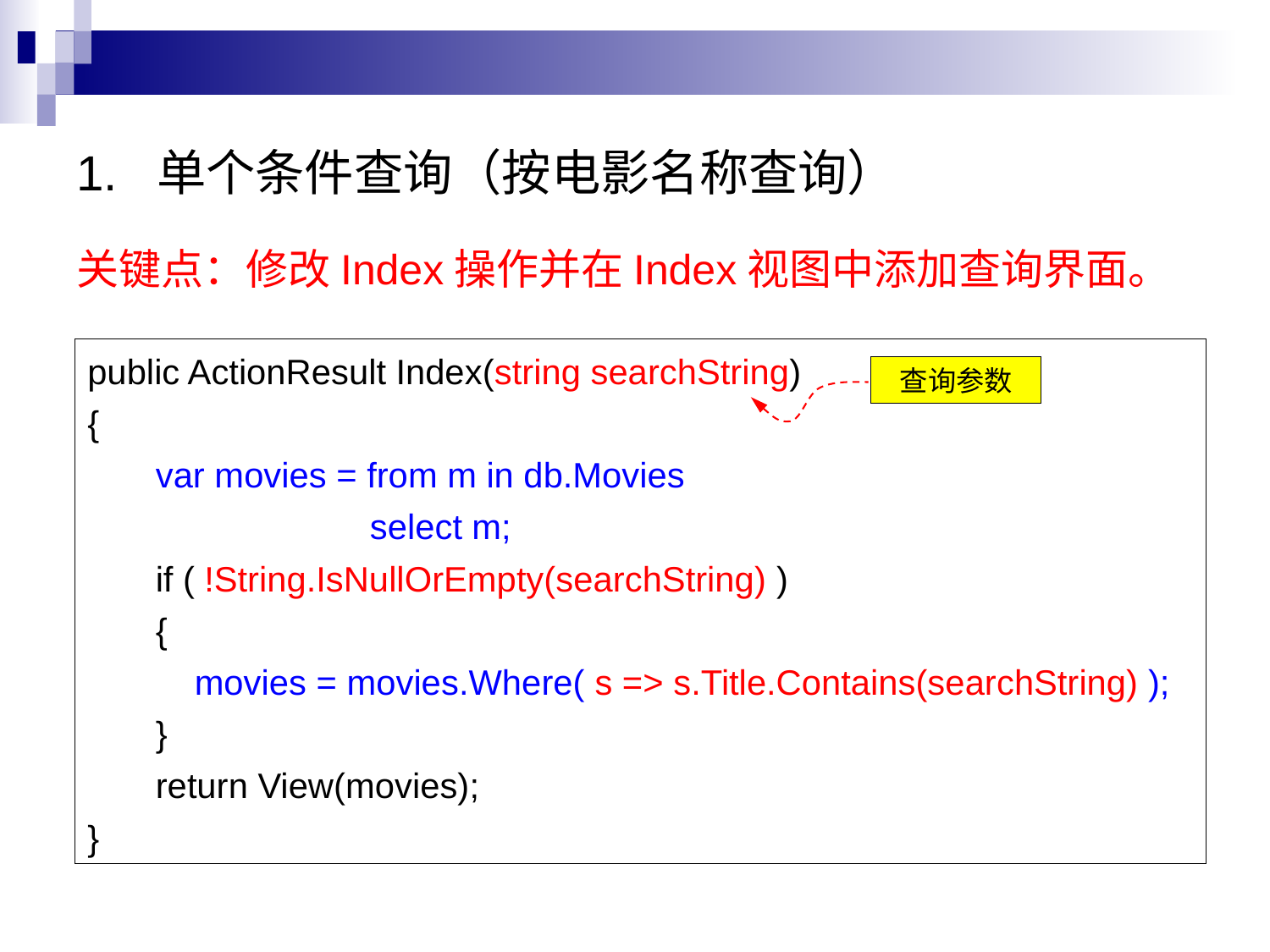

1.  单个条件查询（按电影名称查询）
关键点：修改Index操作并在Index视图中添加查询界面。

public ActionResult Index(string searchString)
{
       var movies = from m in db.Movies
                             select m;
       if ( !String.IsNullOrEmpty(searchString) )
       {
           movies = movies.Where( s => s.Title.Contains(searchString) );
       }
       return View(movies);
}
查询参数